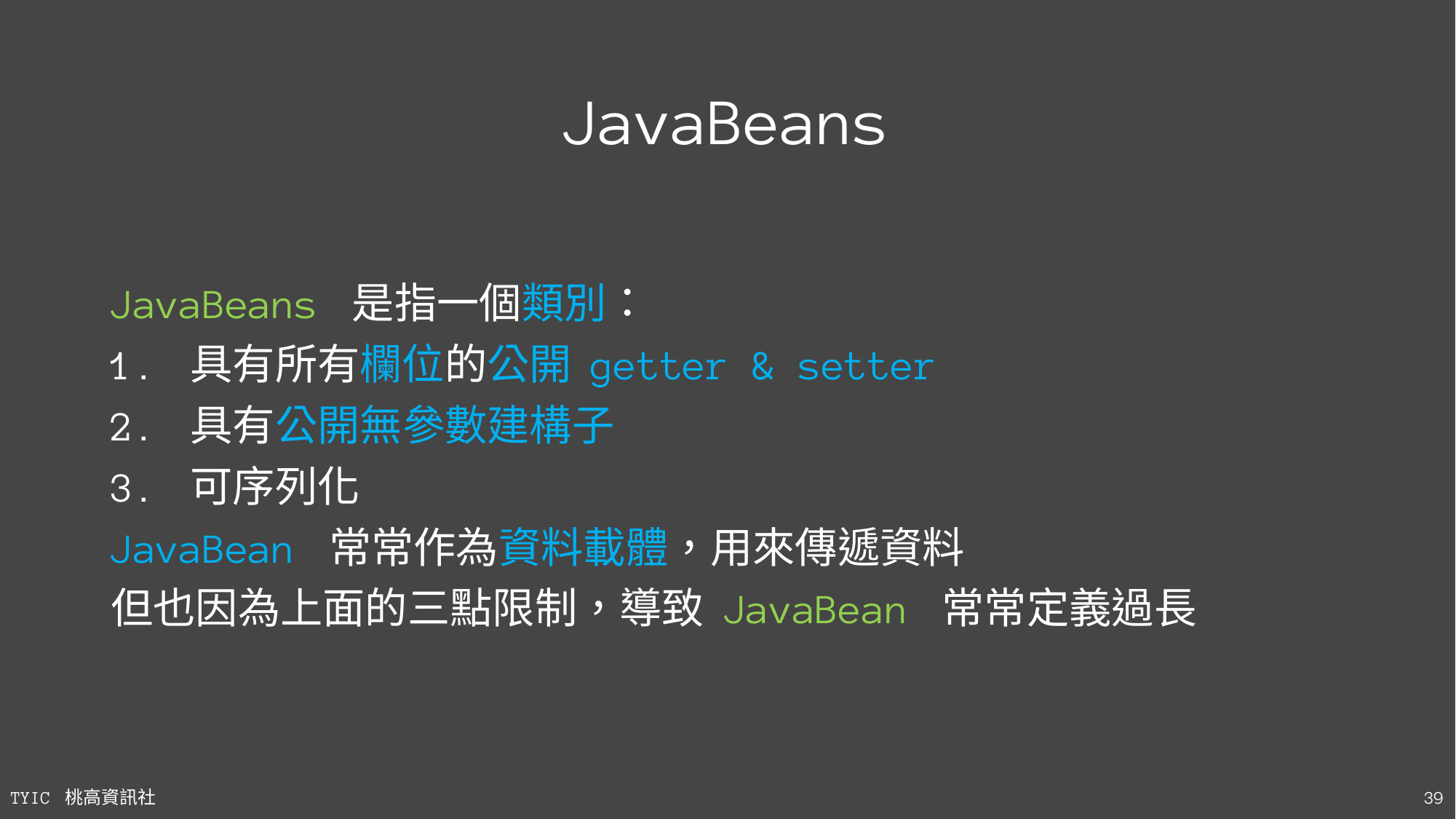

# JavaBeans
JavaBeans 是指一個類別：
1. 具有所有欄位的公開 getter & setter
2. 具有公開無參數建構子
3. 可序列化
JavaBean 常常作為資料載體，用來傳遞資料
但也因為上面的三點限制，導致 JavaBean 常常定義過長